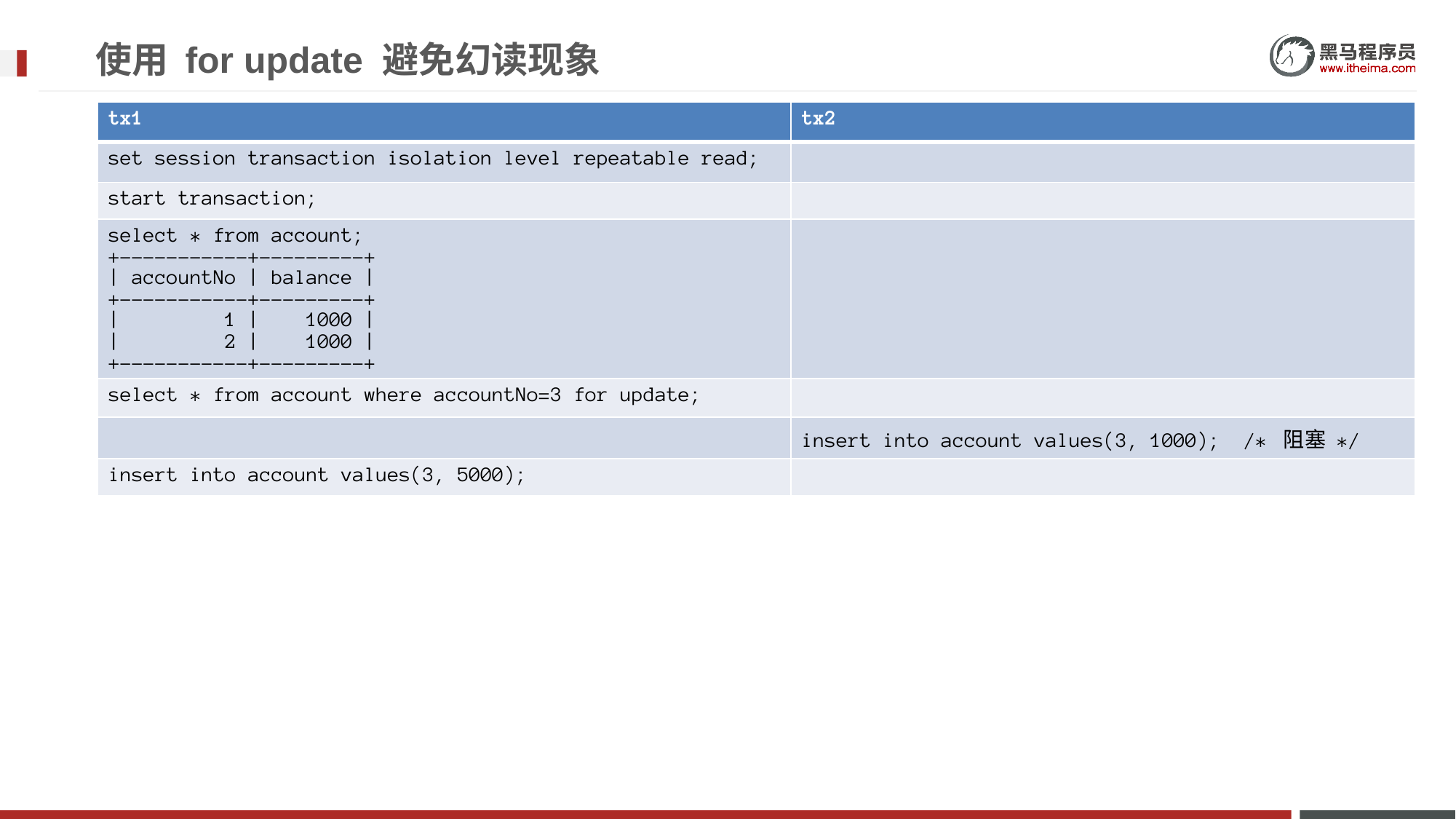

# 使用 for update 避免幻读现象
| tx1 | tx2 |
| --- | --- |
| set session transaction isolation level repeatable read; |  |
| start transaction; |  |
| select \* from account; +-----------+---------+ | accountNo | balance | +-----------+---------+ | 1 | 1000 | | 2 | 1000 | +-----------+---------+ |  |
| select \* from account where accountNo=3 for update; |  |
|  | insert into account values(3, 1000); /\* 阻塞 \*/ |
| insert into account values(3, 5000); |  |